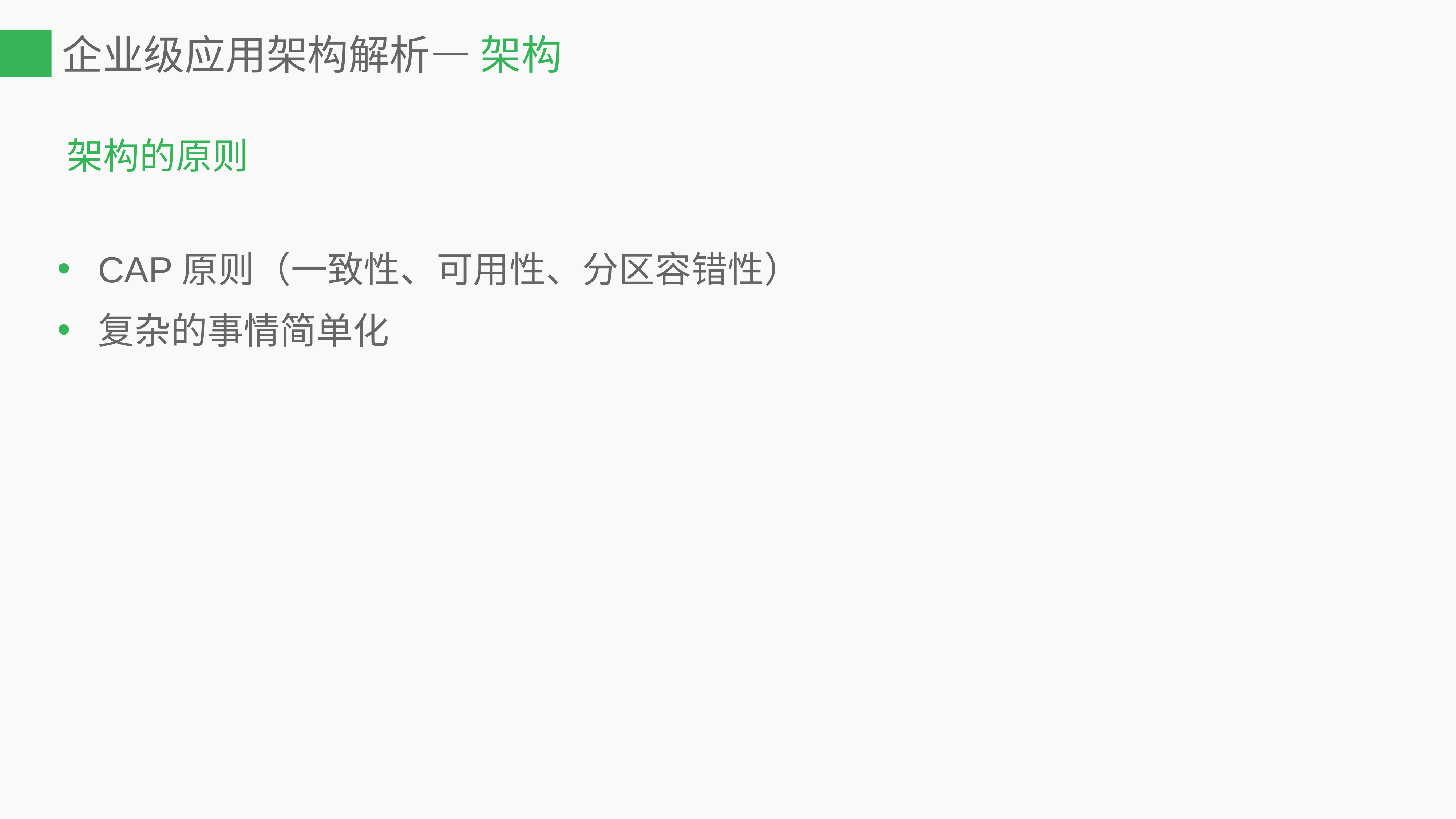

# 企业级应用架构解析— 架构
架构的原则
CAP原则（一致性、可用性、分区容错性）
复杂的事情简单化